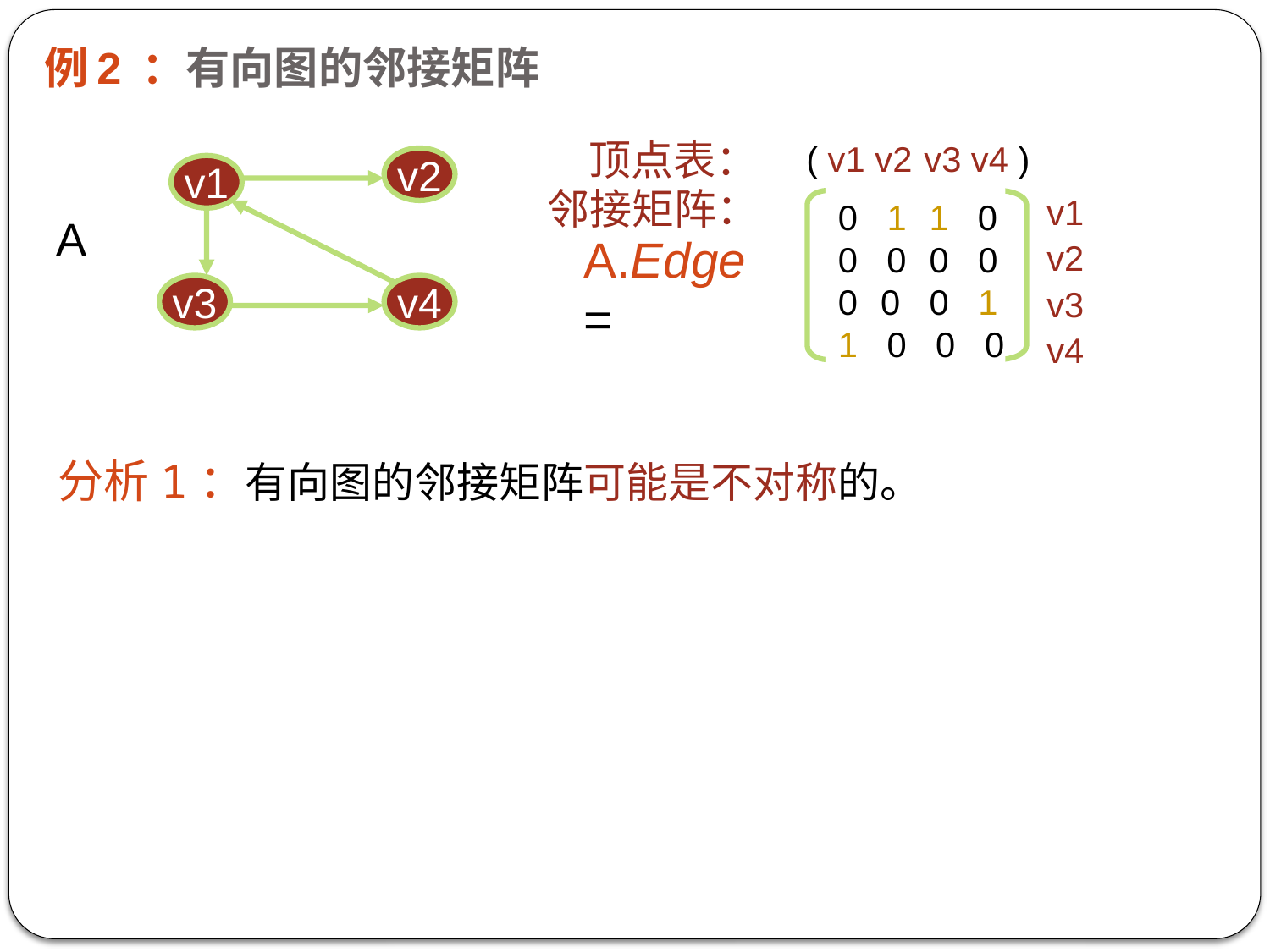

# 例2 ：有向图的邻接矩阵
顶点表：
( v1 v2  v3 v4 )
v2
v1

A

v3
v4

邻接矩阵：
0   0    0     0
0   0    0   0
0    0   0   0
0   0   0   0
0   1    1     0
0   0    0   0
0    0   0   1
1   0   0   0
0   1    1     0
0   0    0   0
0    0   0   1
1   0   0   0
v1
v2
v3
v4

A.Edge =
分析1：有向图的邻接矩阵可能是不对称的。